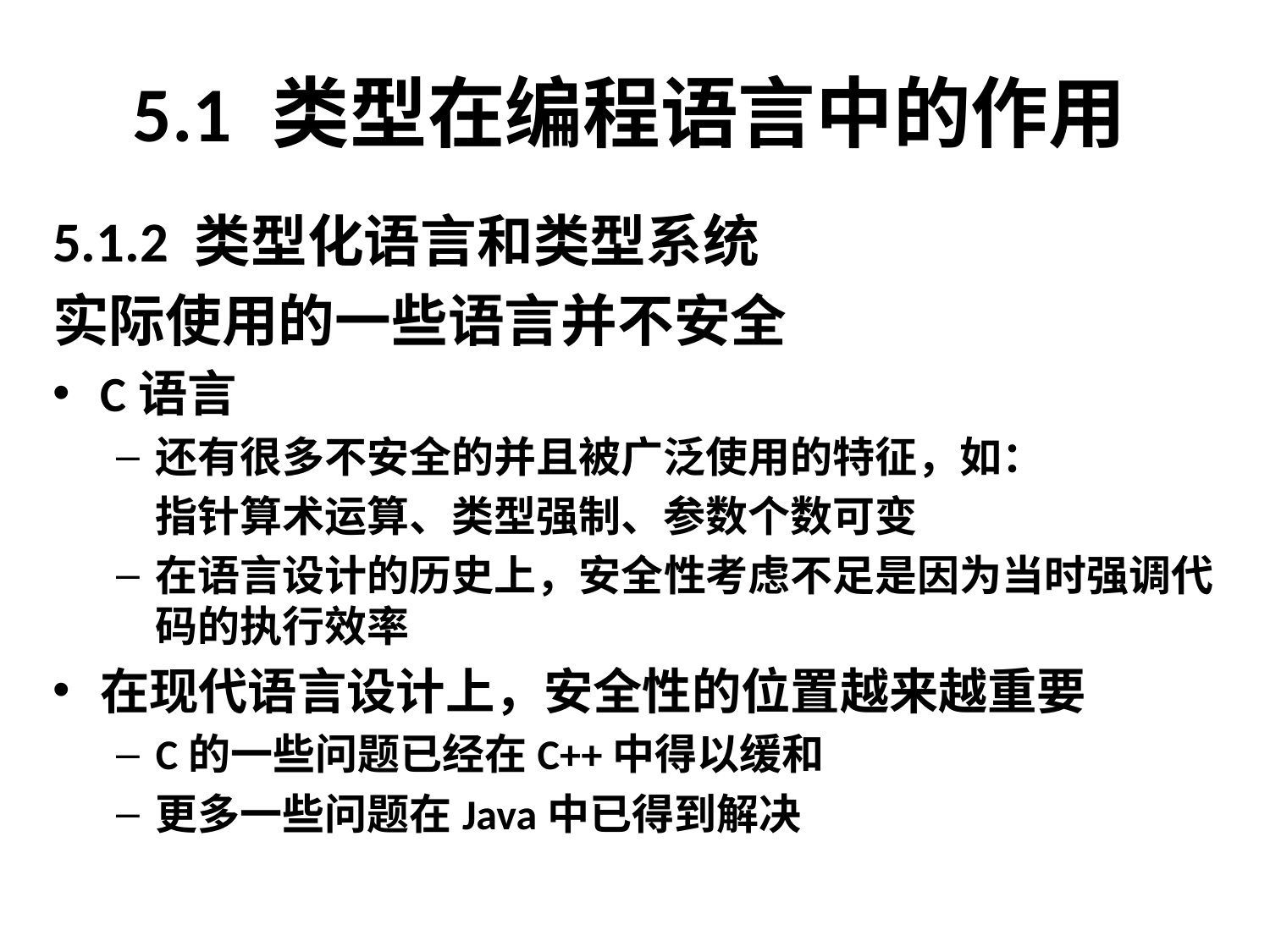

# 5.1 类型在编程语言中的作用
5.1.2 类型化语言和类型系统
实际使用的一些语言并不安全
C语言
还有很多不安全的并且被广泛使用的特征，如：
	指针算术运算、类型强制、参数个数可变
在语言设计的历史上，安全性考虑不足是因为当时强调代码的执行效率
在现代语言设计上，安全性的位置越来越重要
C的一些问题已经在C++中得以缓和
更多一些问题在Java中已得到解决